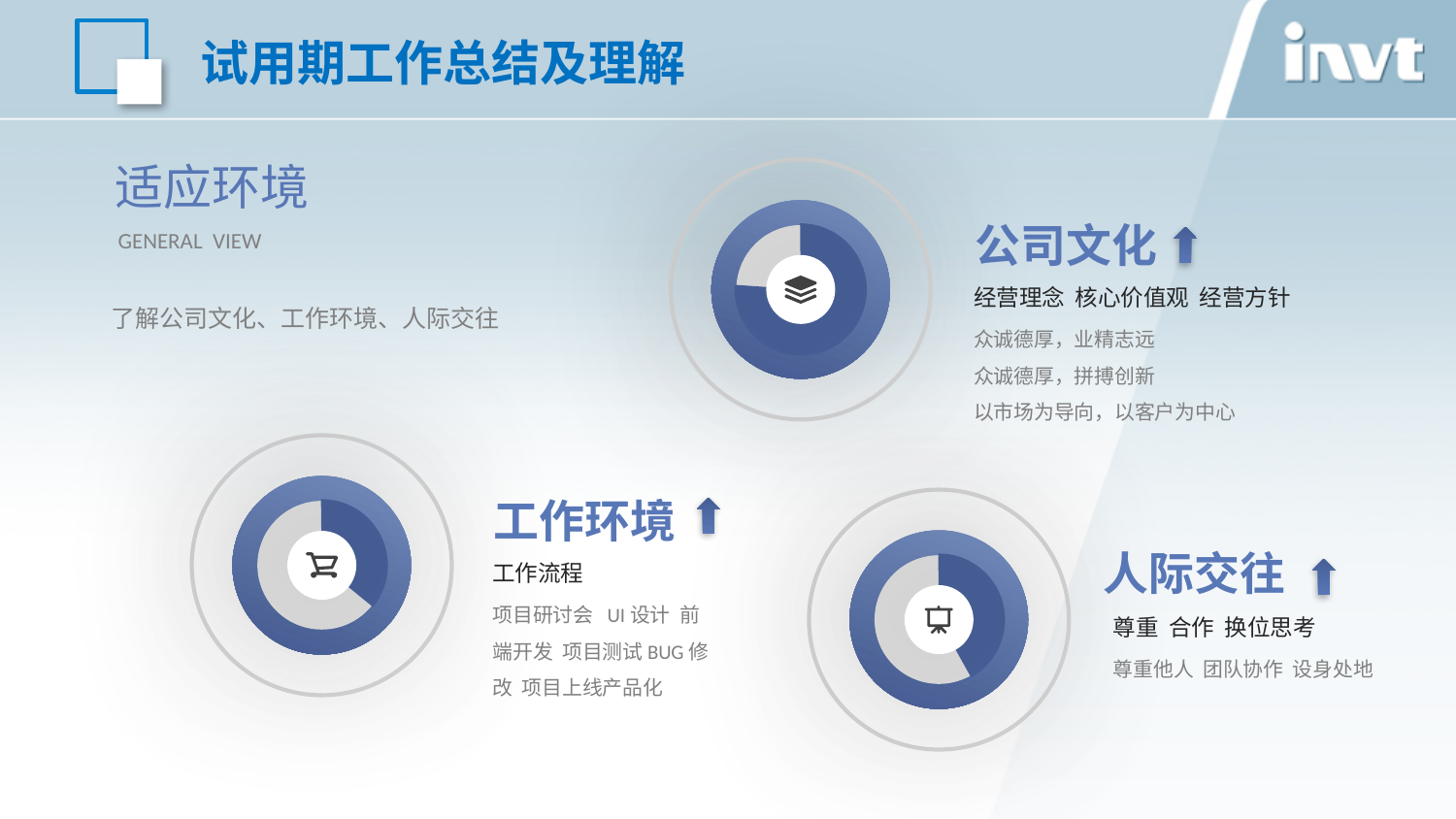

试用期工作总结及理解

适应环境
GENERAL  VIEW

公司文化

经营理念  核心价值观  经营方针
了解公司文化、工作环境、人际交往
众诚德厚，业精志远
众诚德厚，拼搏创新
以市场为导向，以客户为中心

工作环境

人际交往
工作流程

项目研讨会  UI设计  前端开发  项目测试BUG修改  项目上线产品化

尊重  合作  换位思考
尊重他人  团队协作  设身处地